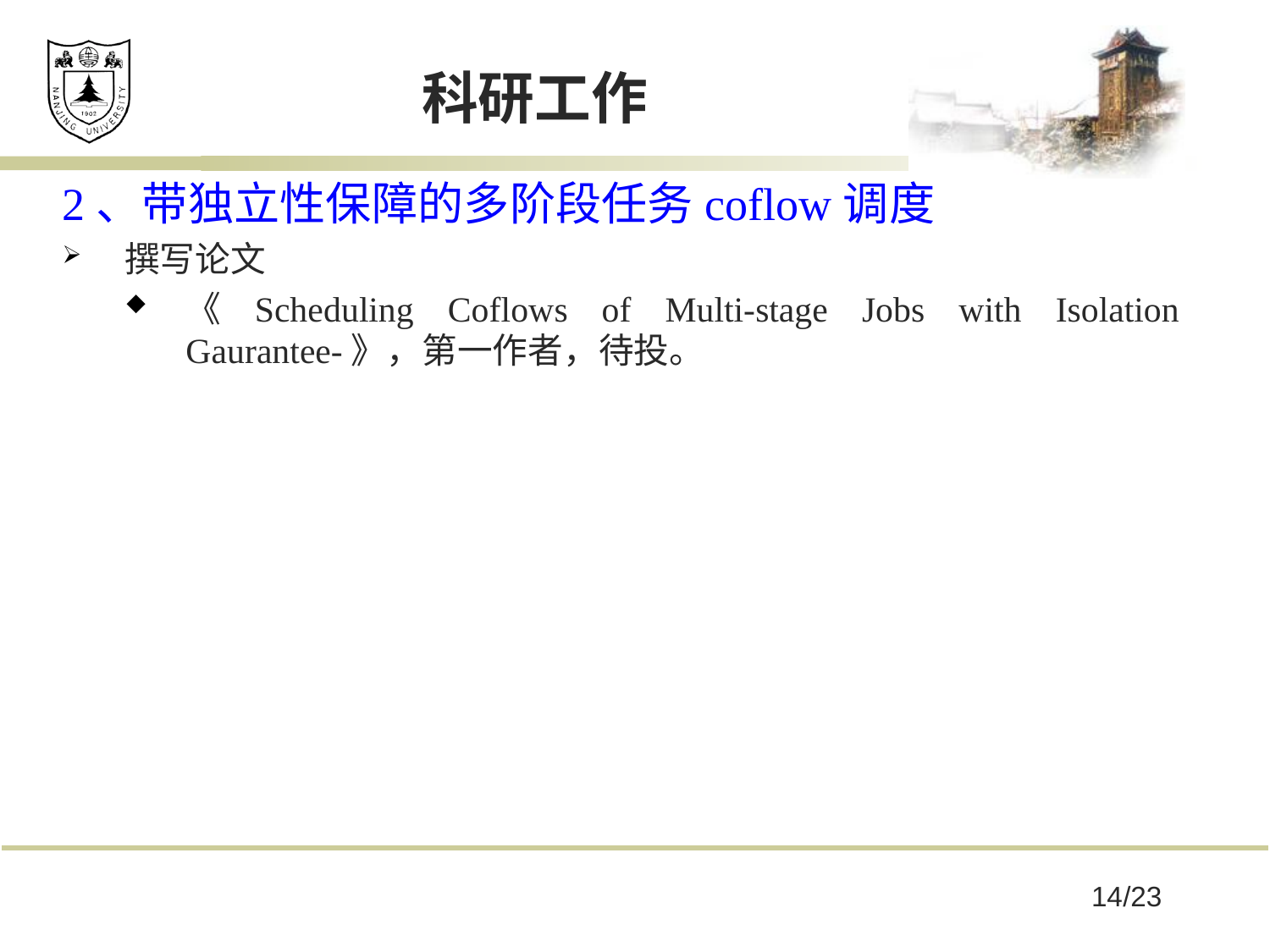

# 科研工作
2、带独立性保障的多阶段任务coflow调度
撰写论文
《Scheduling Coflows of Multi-stage Jobs with Isolation Gaurantee-》，第一作者，待投。

14/23